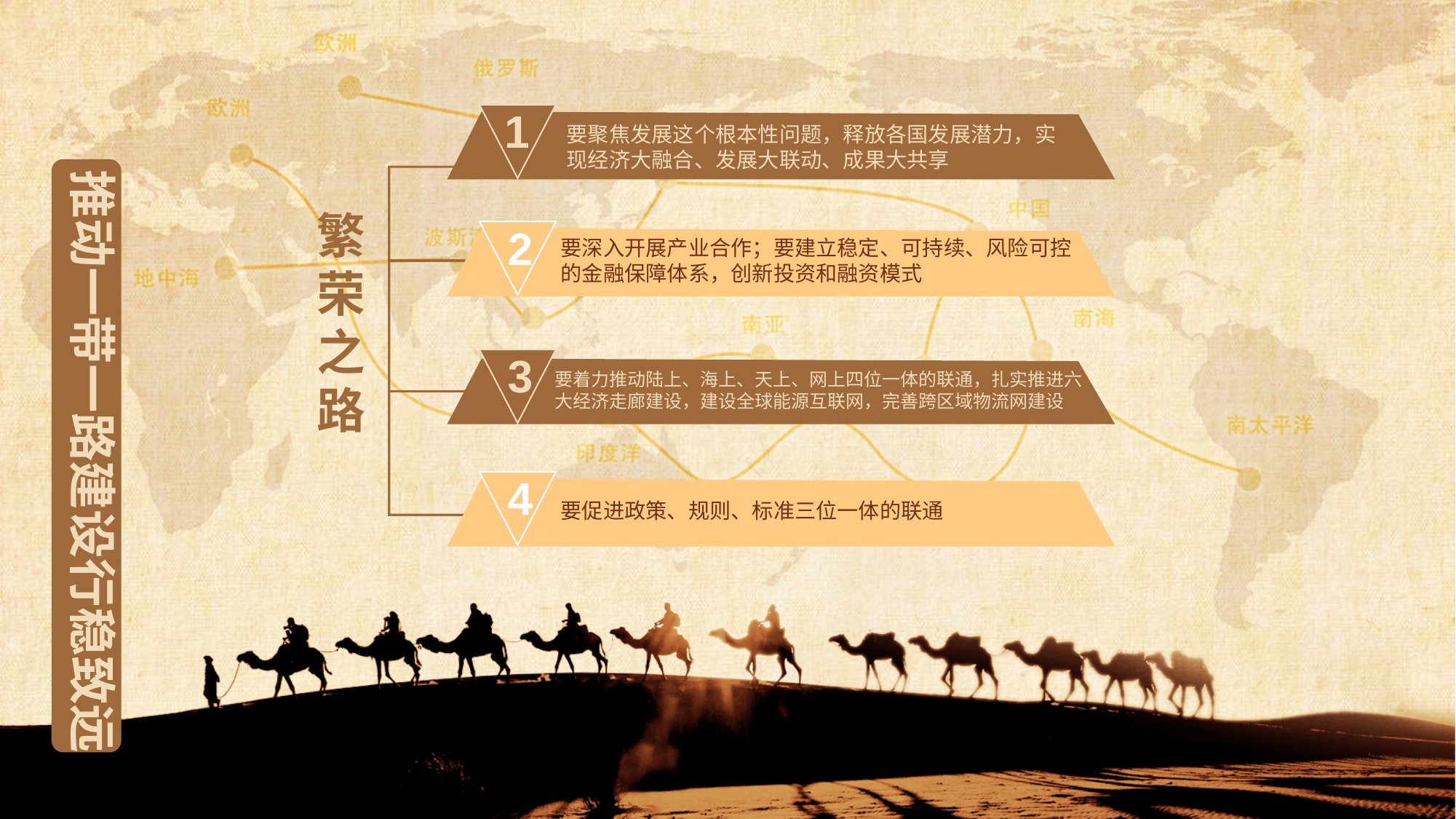

1

要聚焦发展这个根本性问题，释放各国发展潜力，实现经济大融合、发展大联动、成果大共享
推动一带一路建设行稳致远

繁荣之路
2

要深入开展产业合作；要建立稳定、可持续、风险可控的金融保障体系，创新投资和融资模式
3

要着力推动陆上、海上、天上、网上四位一体的联通，扎实推进六大经济走廊建设，建设全球能源互联网，完善跨区域物流网建设
4

要促进政策、规则、标准三位一体的联通